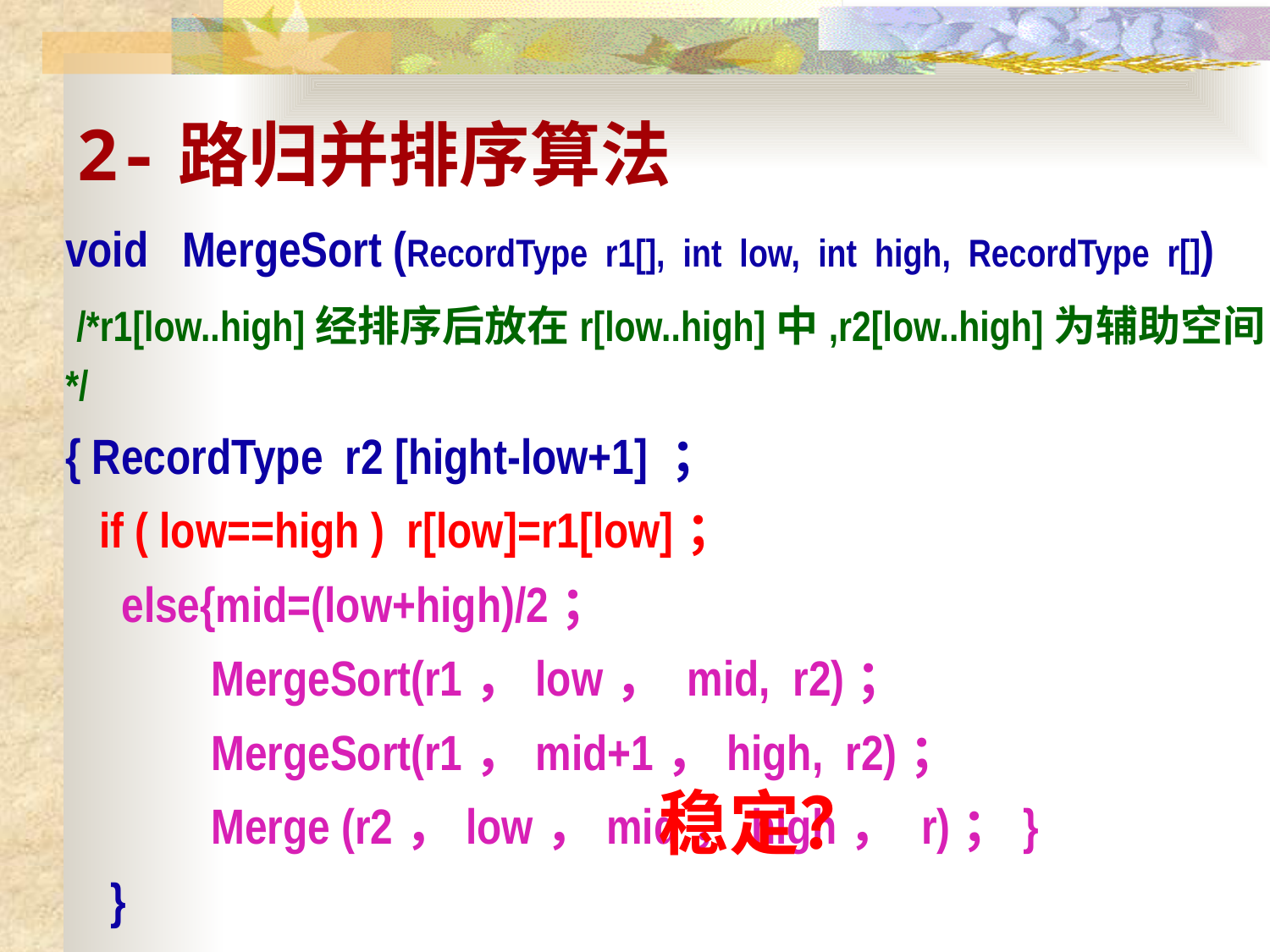

# 2-路归并排序算法
void   MergeSort (RecordType  r1[],  int  low,  int  high,  RecordType  r[])
 /*r1[low..high]经排序后放在r[low..high]中,r2[low..high]为辅助空间 */
{ RecordType  r2 [hight-low+1] ；
   if ( low==high )  r[low]=r1[low]；
     else{mid=(low+high)/2；
             MergeSort(r1，low， mid,  r2)；
             MergeSort(r1，mid+1，high,  r2)；
             Merge (r2，low，mid，high， r)；}
    }
稳定？